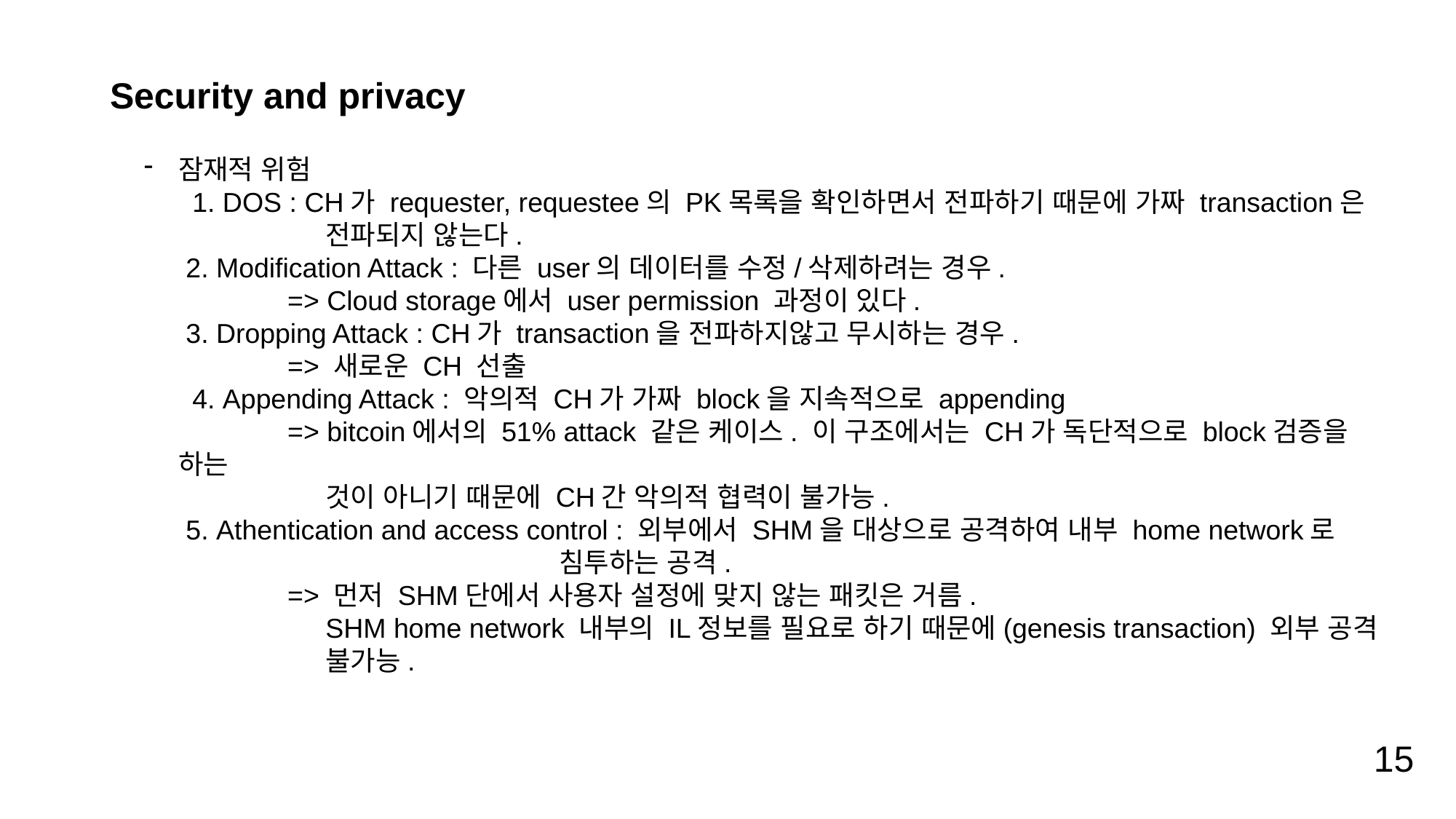

Security and privacy
잠재적 위험
 1. DOS : CH가 requester, requestee의 PK목록을 확인하면서 전파하기 때문에 가짜 transaction은
 	     전파되지 않는다.
 2. Modification Attack : 다른 user의 데이터를 수정/삭제하려는 경우.
 	=> Cloud storage에서 user permission 과정이 있다.
 3. Dropping Attack : CH가 transaction을 전파하지않고 무시하는 경우.
 	=> 새로운 CH 선출
 4. Appending Attack : 악의적 CH가 가짜 block을 지속적으로 appending
 	=> bitcoin에서의 51% attack 같은 케이스. 이 구조에서는 CH가 독단적으로 block검증을 하는
 	     것이 아니기 때문에 CH간 악의적 협력이 불가능.
 5. Athentication and access control : 외부에서 SHM을 대상으로 공격하여 내부 home network로  			 	       침투하는 공격.
 	=> 먼저 SHM단에서 사용자 설정에 맞지 않는 패킷은 거름.
 	     SHM home network 내부의 IL정보를 필요로 하기 때문에(genesis transaction) 외부 공격 	     불가능.
15